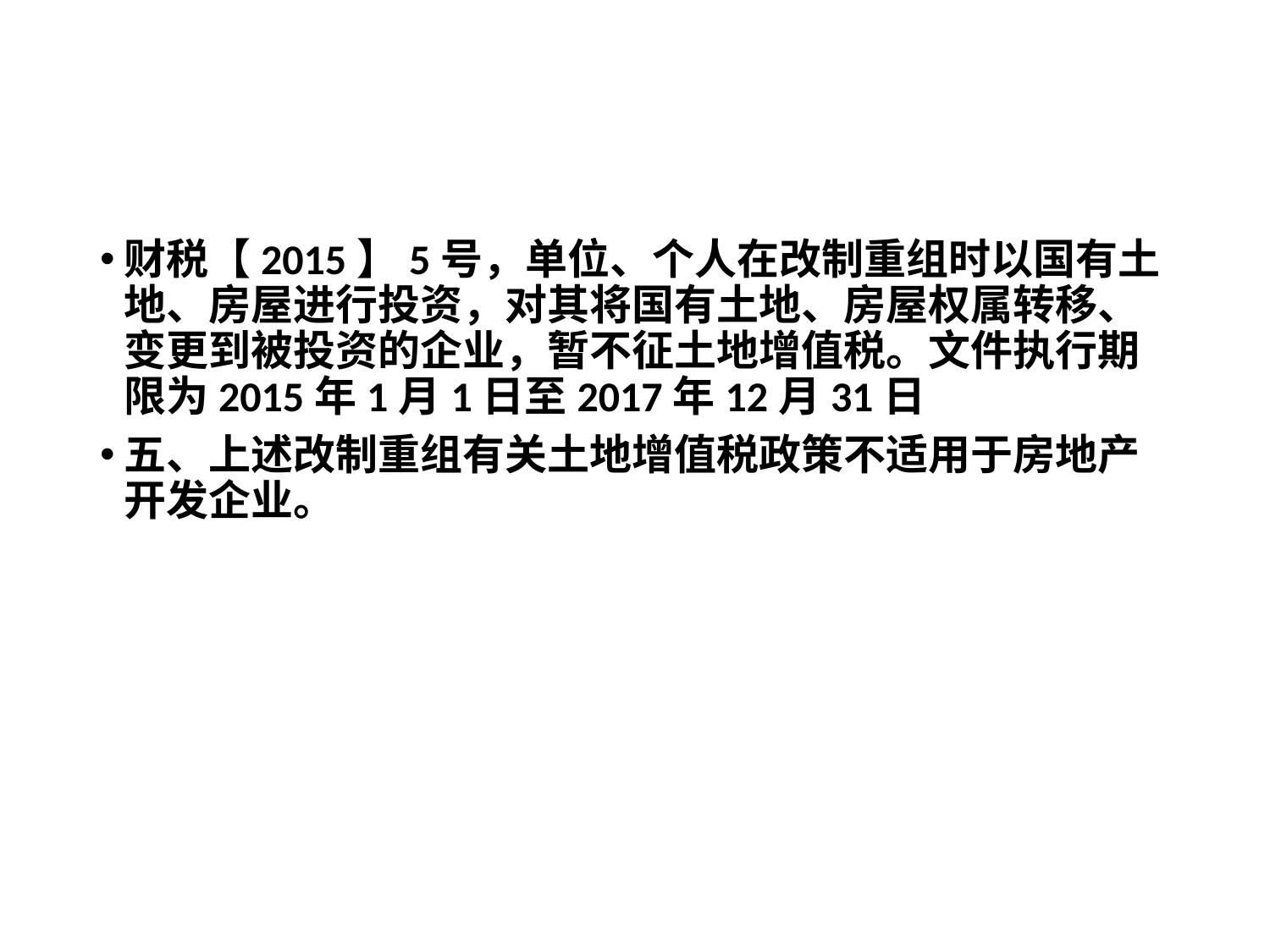

#
财税【2015】5号，单位、个人在改制重组时以国有土地、房屋进行投资，对其将国有土地、房屋权属转移、变更到被投资的企业，暂不征土地增值税。文件执行期限为2015年1月1日至2017年12月31日
五、上述改制重组有关土地增值税政策不适用于房地产开发企业。